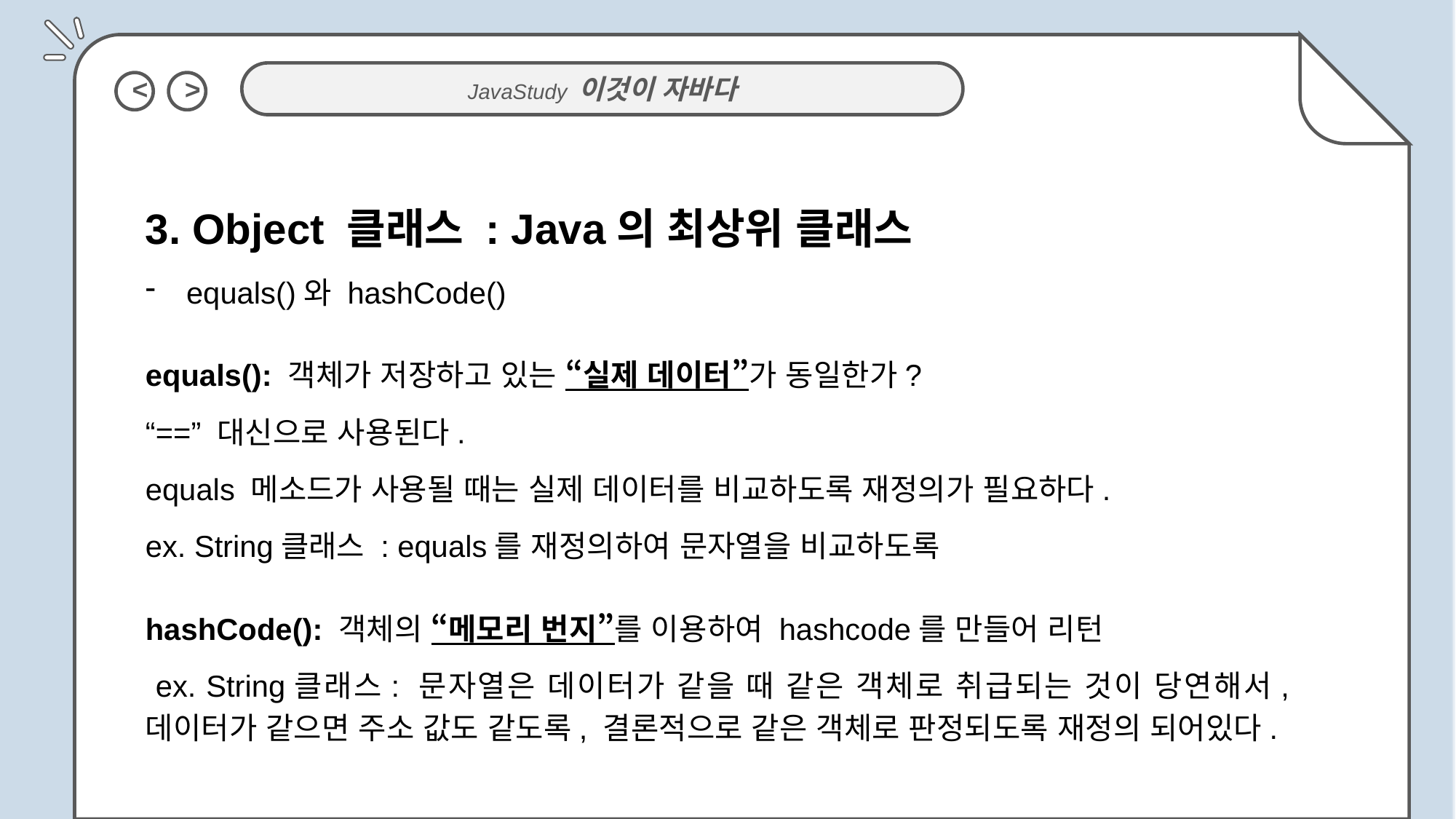

3. Object 클래스 : Java의 최상위 클래스
equals()와 hashCode()

equals(): 객체가 저장하고 있는 “실제 데이터”가 동일한가?
“==” 대신으로 사용된다.
equals 메소드가 사용될 때는 실제 데이터를 비교하도록 재정의가 필요하다.
ex. String클래스 : equals를 재정의하여 문자열을 비교하도록

hashCode(): 객체의 “메모리 번지”를 이용하여 hashcode를 만들어 리턴
 ex. String클래스: 문자열은 데이터가 같을 때 같은 객체로 취급되는 것이 당연해서, 데이터가 같으면 주소 값도 같도록, 결론적으로 같은 객체로 판정되도록 재정의 되어있다.